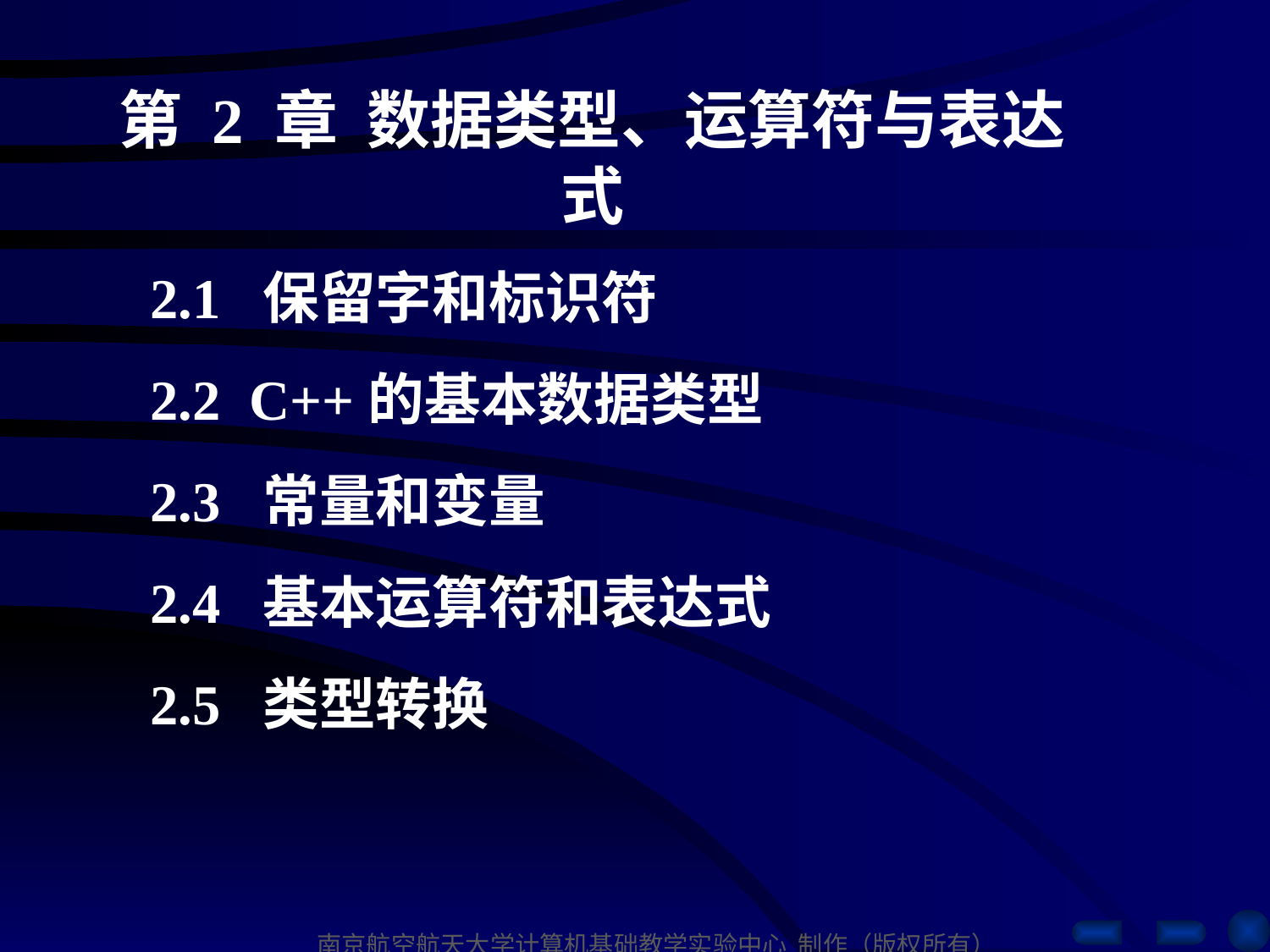

第 2 章  数据类型、运算符与表达式
2.1  保留字和标识符
2.2  C++的基本数据类型
2.3  常量和变量
2.4  基本运算符和表达式
2.5  类型转换